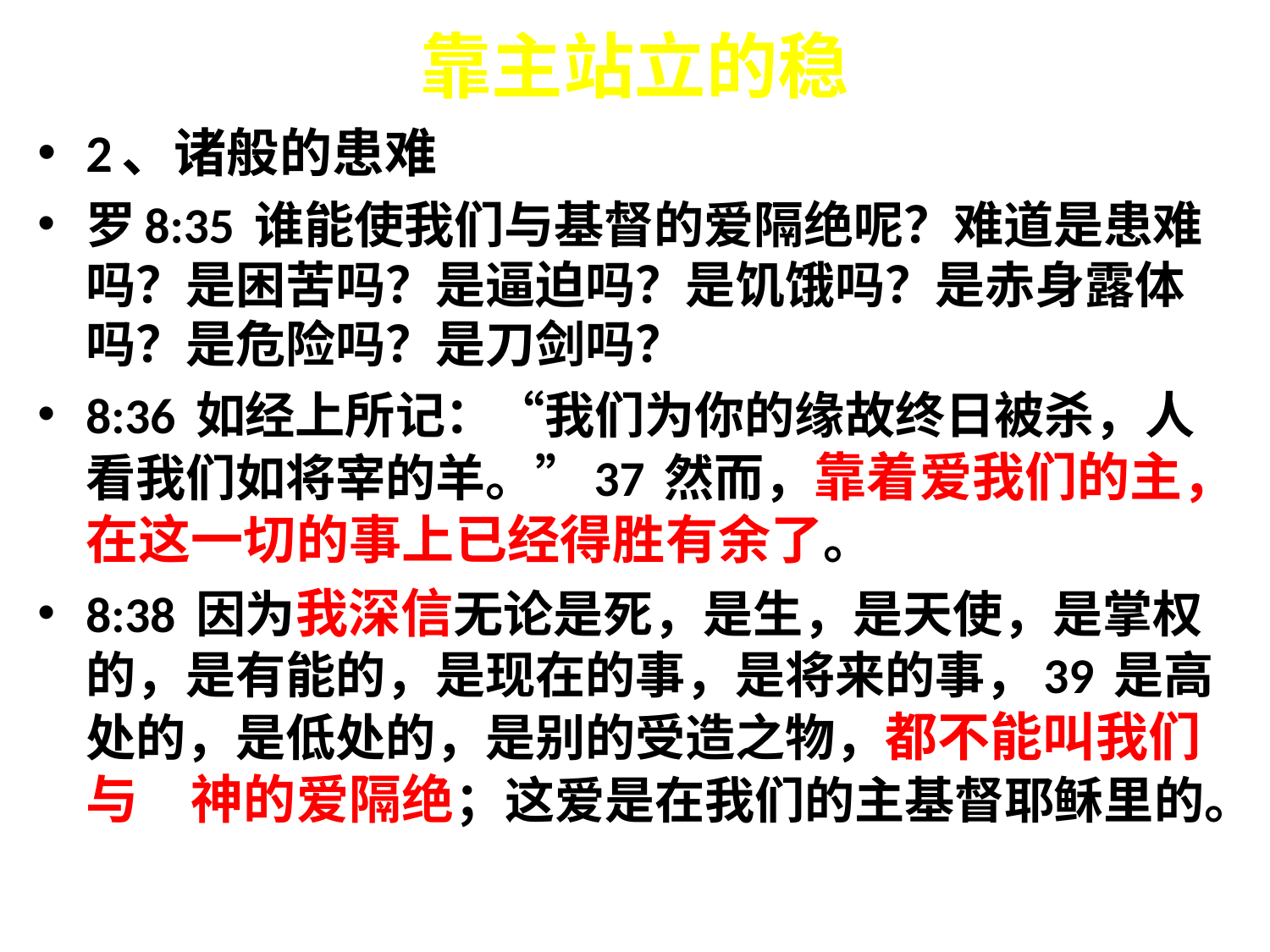

# 靠主站立的稳
2、诸般的患难
罗8:35 谁能使我们与基督的爱隔绝呢？难道是患难吗？是困苦吗？是逼迫吗？是饥饿吗？是赤身露体吗？是危险吗？是刀剑吗？
8:36 如经上所记：“我们为你的缘故终日被杀，人看我们如将宰的羊。”37 然而，靠着爱我们的主，在这一切的事上已经得胜有余了。
8:38 因为我深信无论是死，是生，是天使，是掌权的，是有能的，是现在的事，是将来的事，39 是高处的，是低处的，是别的受造之物，都不能叫我们与　神的爱隔绝；这爱是在我们的主基督耶稣里的。